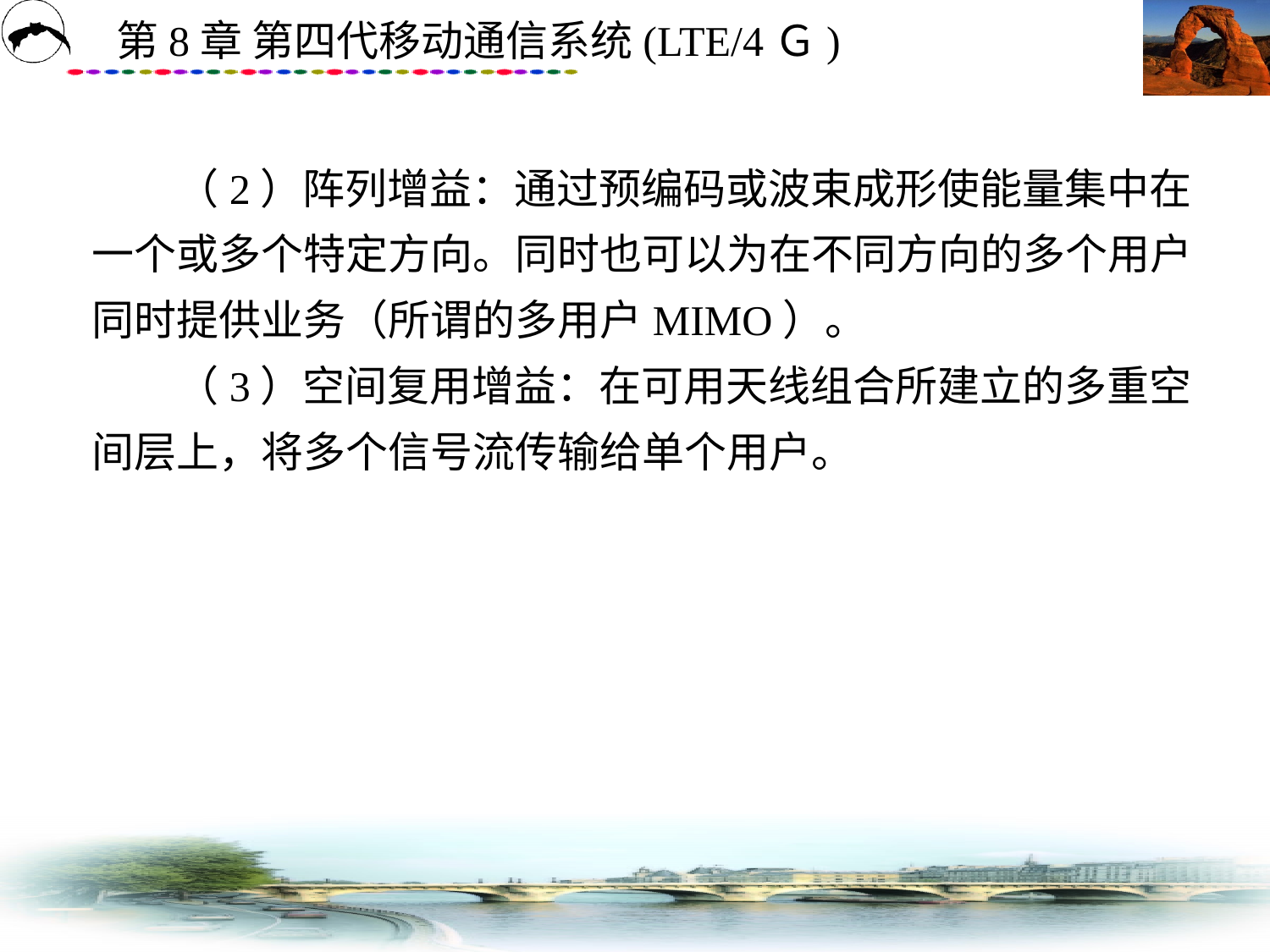

# （2）阵列增益：通过预编码或波束成形使能量集中在一个或多个特定方向。同时也可以为在不同方向的多个用户同时提供业务（所谓的多用户MIMO）。 　　（3）空间复用增益：在可用天线组合所建立的多重空间层上，将多个信号流传输给单个用户。